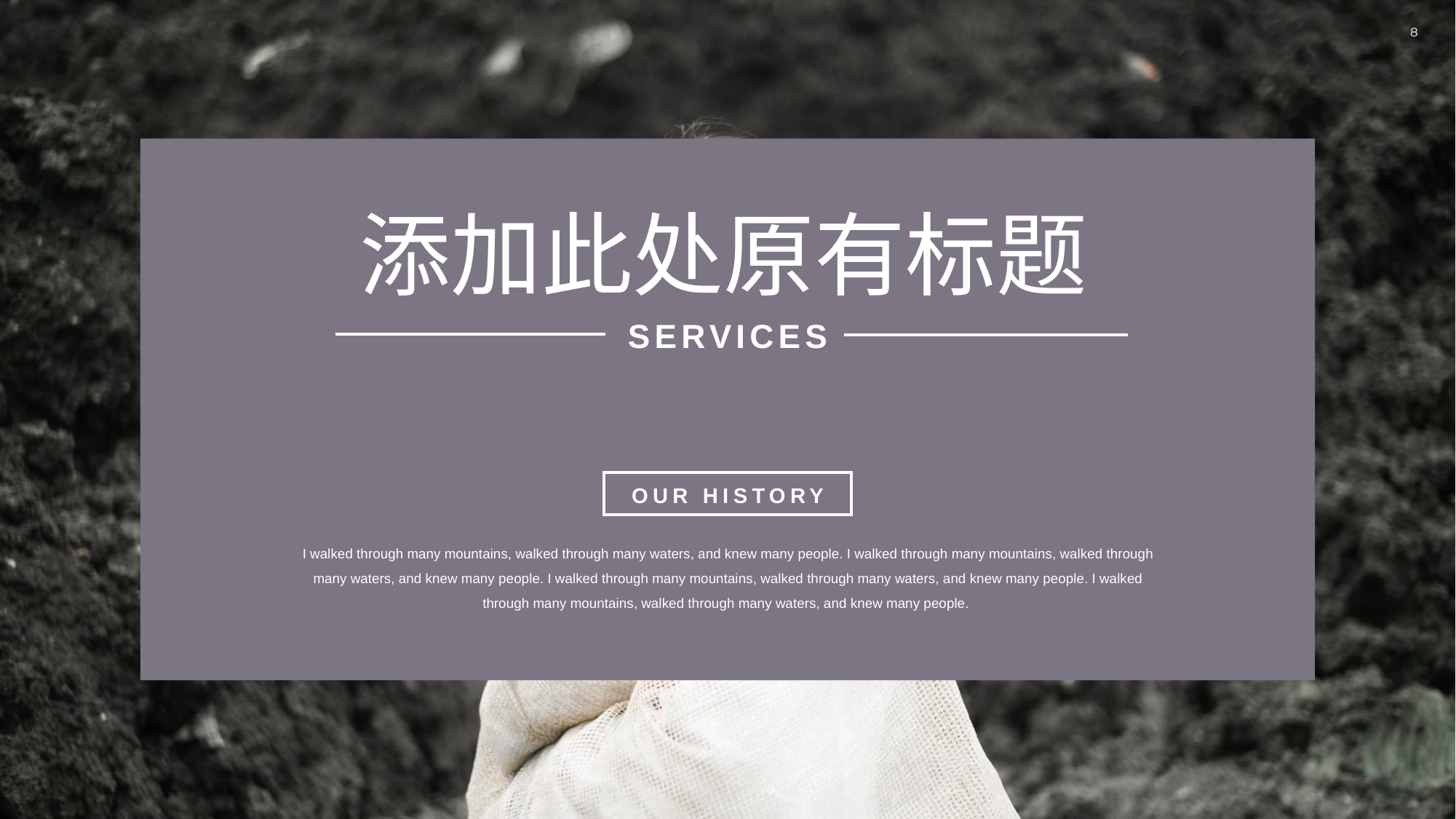

添加此处原有标题
SERVICES

OUR HISTORY
I walked through many mountains, walked through many waters, and knew many people. I walked through many mountains, walked through many waters, and knew many people. I walked through many mountains, walked through many waters, and knew many people. I walked through many mountains, walked through many waters, and knew many people.